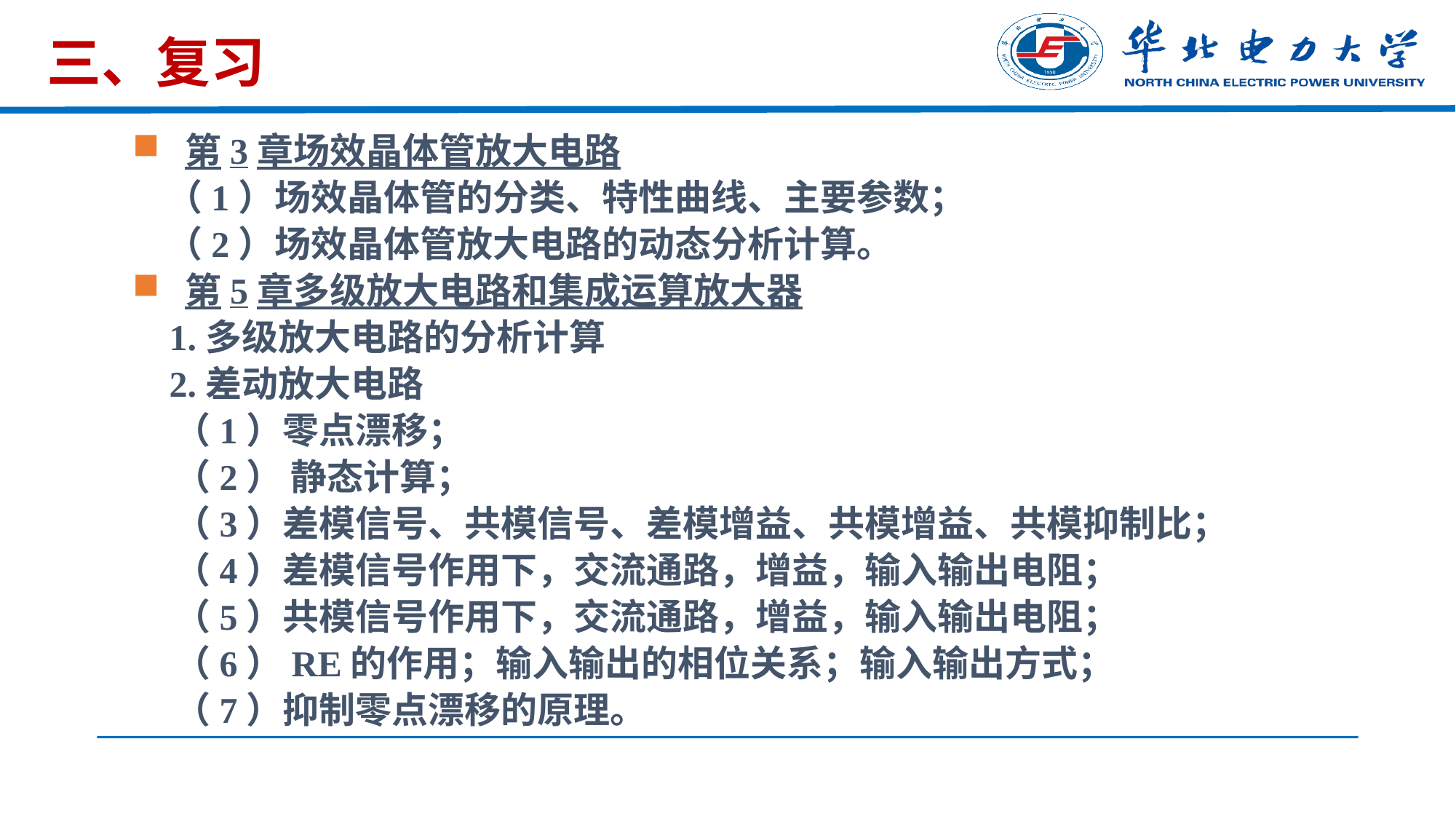

# 三、复习
第3章场效晶体管放大电路
   （1）场效晶体管的分类、特性曲线、主要参数；
   （2）场效晶体管放大电路的动态分析计算。
第5章多级放大电路和集成运算放大器
    1.多级放大电路的分析计算
    2.差动放大电路
    （1）零点漂移；
    （2） 静态计算；
    （3）差模信号、共模信号、差模增益、共模增益、共模抑制比；
    （4）差模信号作用下，交流通路，增益，输入输出电阻；
    （5）共模信号作用下，交流通路，增益，输入输出电阻；
    （6）RE的作用；输入输出的相位关系；输入输出方式；
    （7）抑制零点漂移的原理。